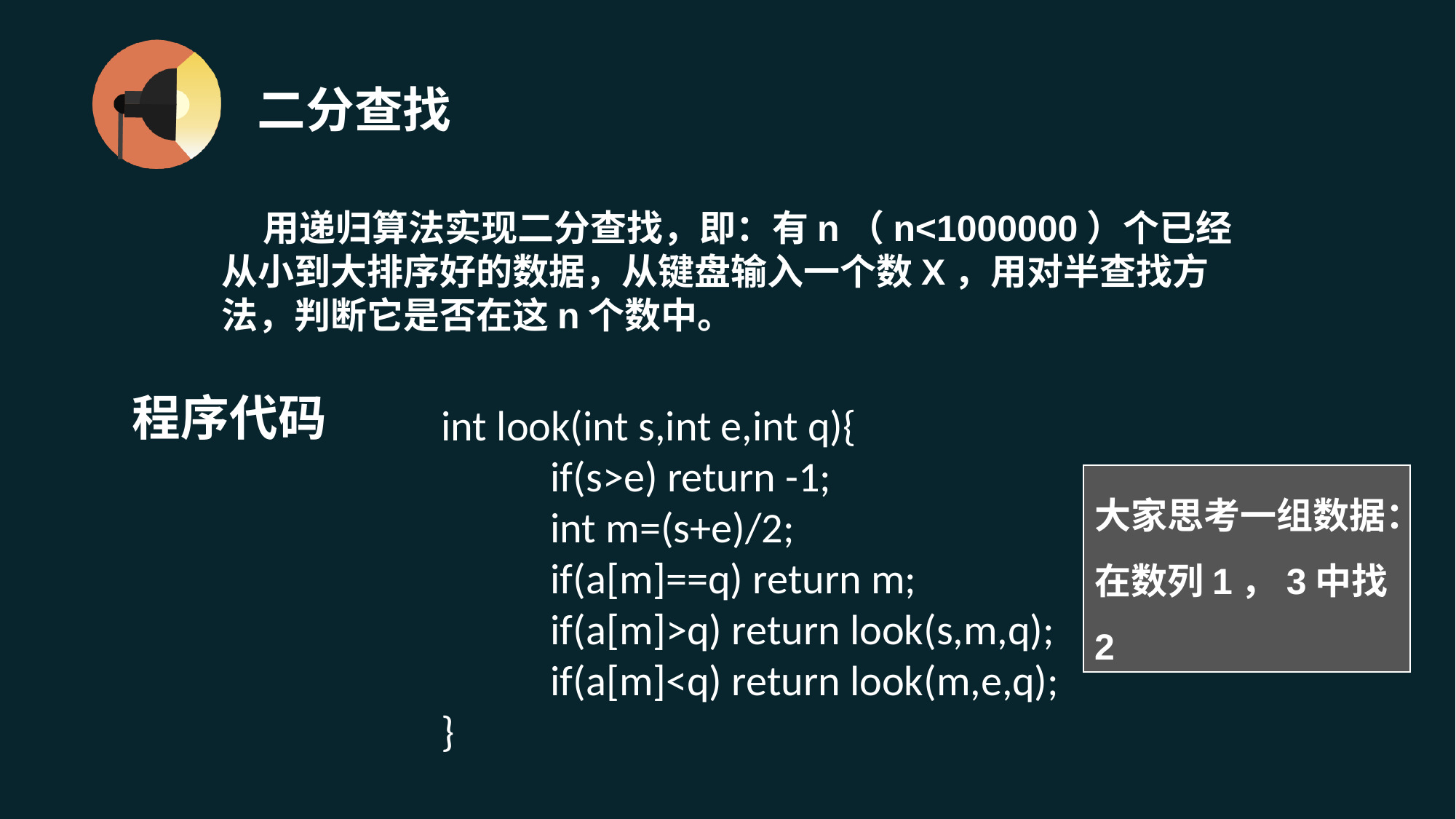

# 二分查找
    用递归算法实现二分查找，即：有n（n<1000000）个已经从小到大排序好的数据，从键盘输入一个数X，用对半查找方法，判断它是否在这n个数中。
程序代码
int look(int s,int e,int q){
	if(s>e) return -1;
	int m=(s+e)/2;
	if(a[m]==q) return m;
	if(a[m]>q) return look(s,m,q);
	if(a[m]<q) return look(m,e,q);
}
大家思考一组数据：
在数列1，3中找2